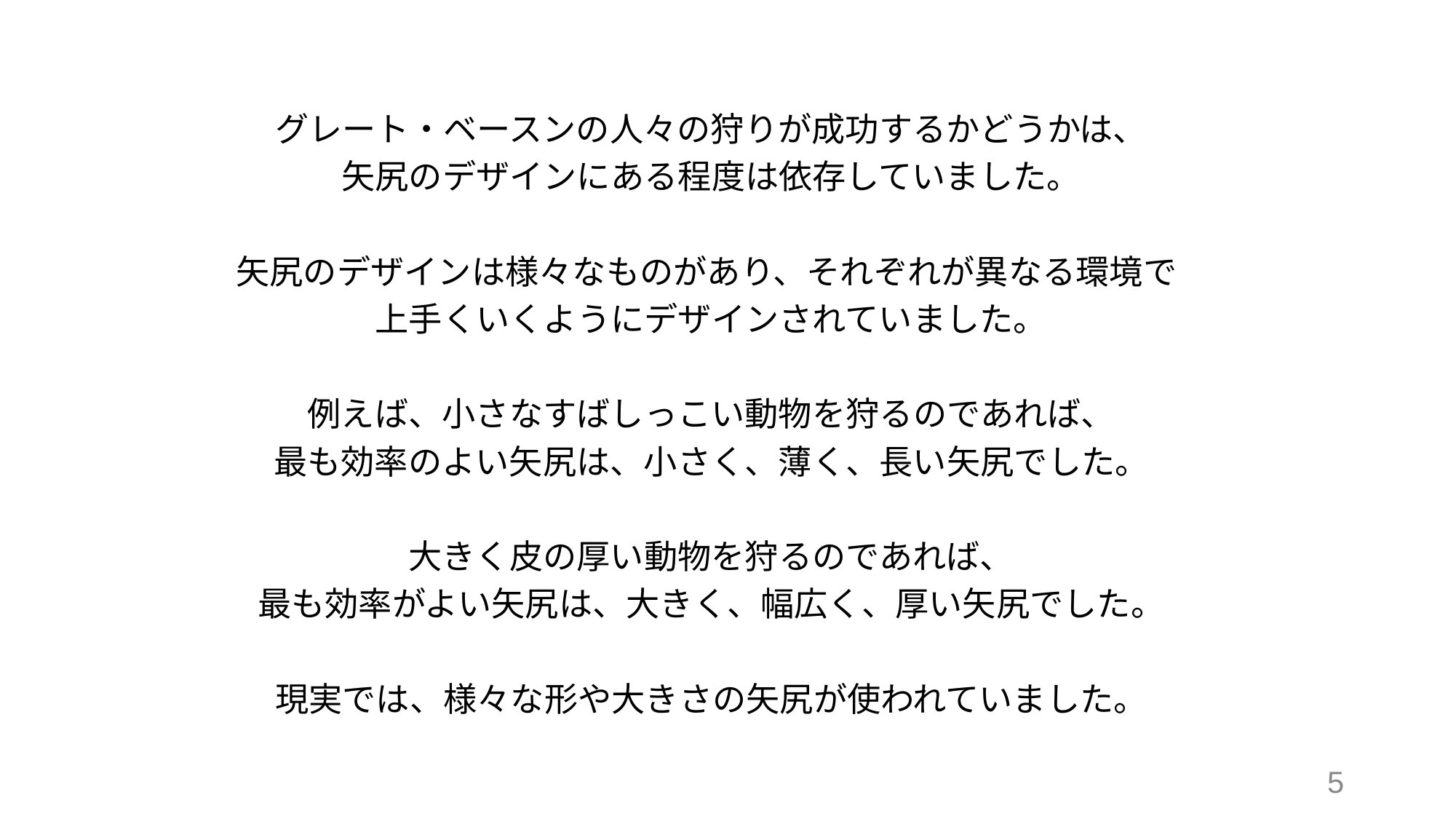

グレート・ベースンの人々の狩りが成功するかどうかは、
矢尻のデザインにある程度は依存していました。

矢尻のデザインは様々なものがあり、それぞれが異なる環境で
上手くいくようにデザインされていました。

例えば、小さなすばしっこい動物を狩るのであれば、
最も効率のよい矢尻は、小さく、薄く、長い矢尻でした。

大きく皮の厚い動物を狩るのであれば、
最も効率がよい矢尻は、大きく、幅広く、厚い矢尻でした。

現実では、様々な形や大きさの矢尻が使われていました。
5